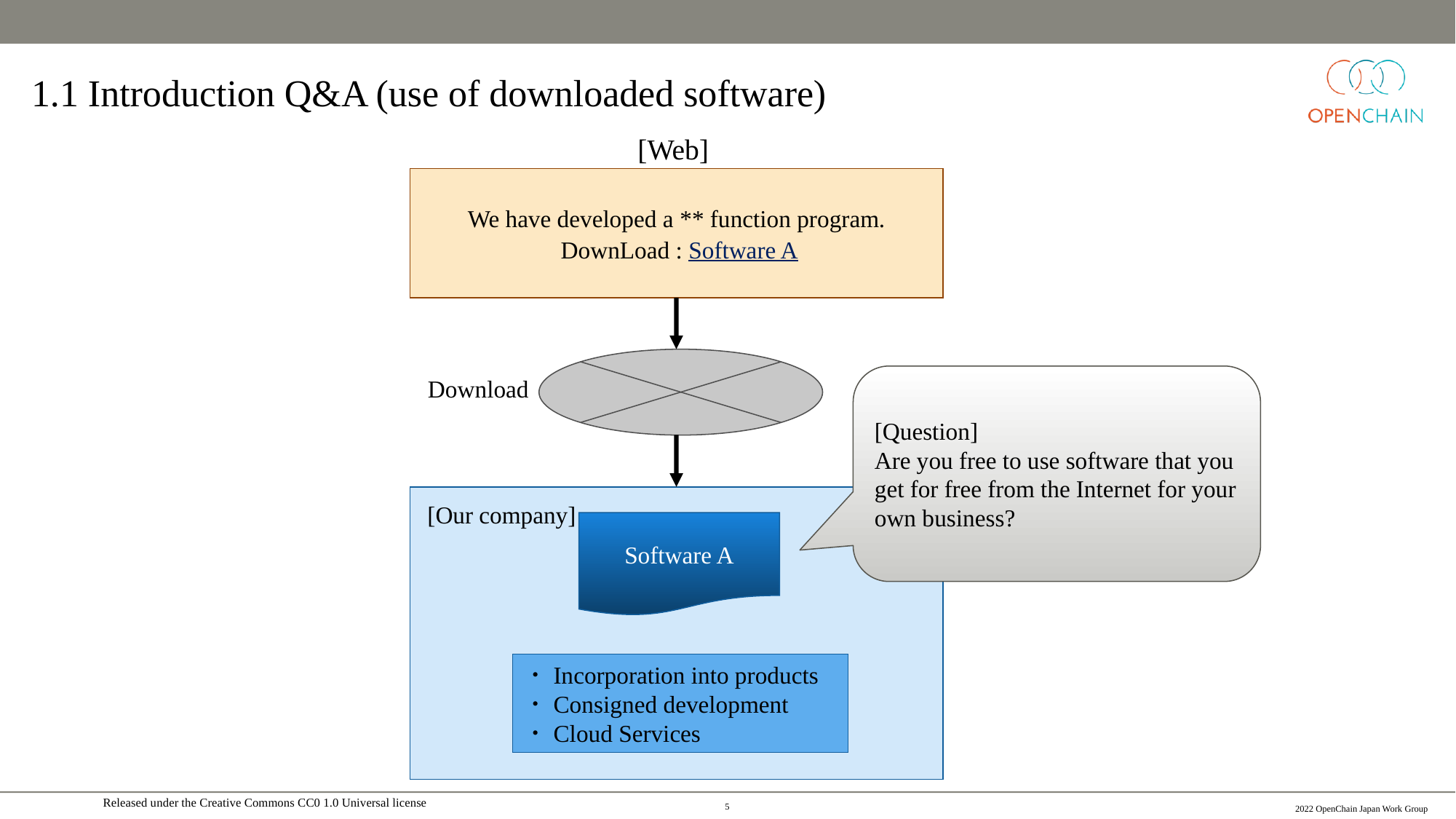

# 1.1 Introduction Q&A (use of downloaded software)
[Web]
We have developed a ** function program.
 DownLoad : Software A

[Question]
Are you free to use software that you get for free from the Internet for your own business?
Download

[Our company]
Software A
・Incorporation into products
・Consigned development
・Cloud Services
5